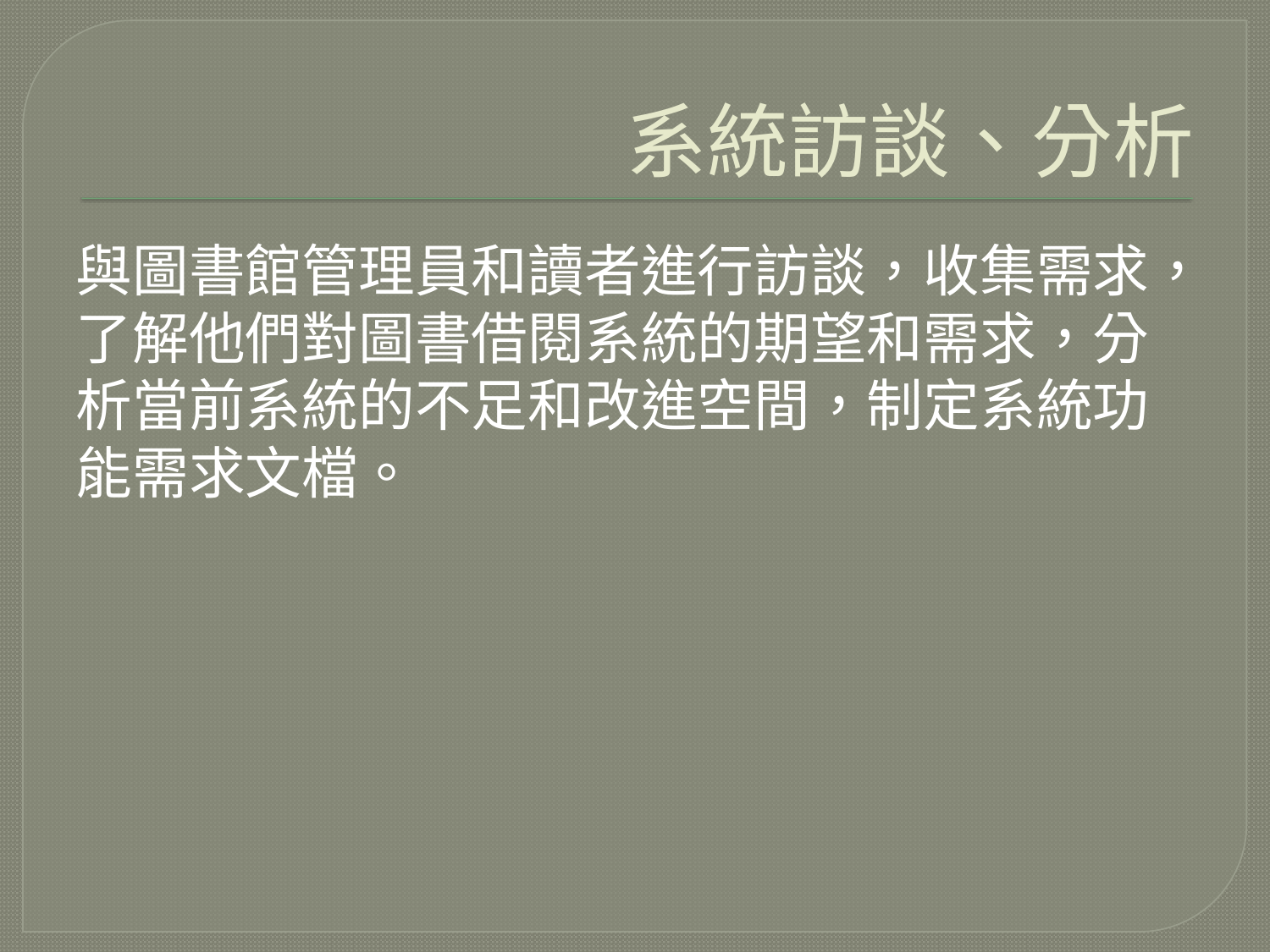

# 系統訪談、分析
與圖書館管理員和讀者進行訪談，收集需求，了解他們對圖書借閱系統的期望和需求，分析當前系統的不足和改進空間，制定系統功能需求文檔。